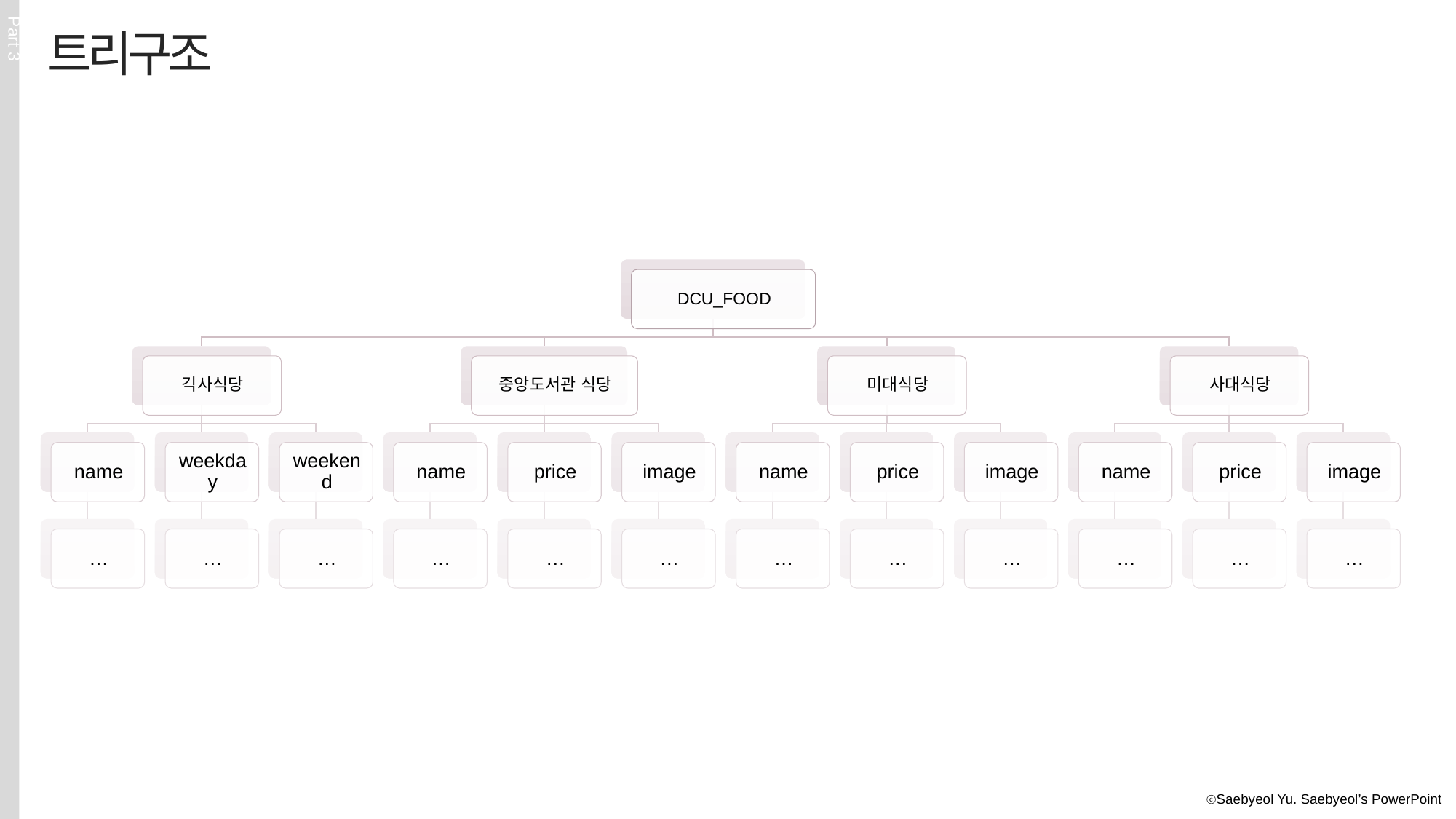

Part 3
트리구조
DCU_FOOD
긱사식당
name
…
weekday
…
weekend
…
중앙도서관 식당
name
…
price
…
image
…
미대식당
name
…
price
…
image
…
사대식당
name
…
price
…
image
…